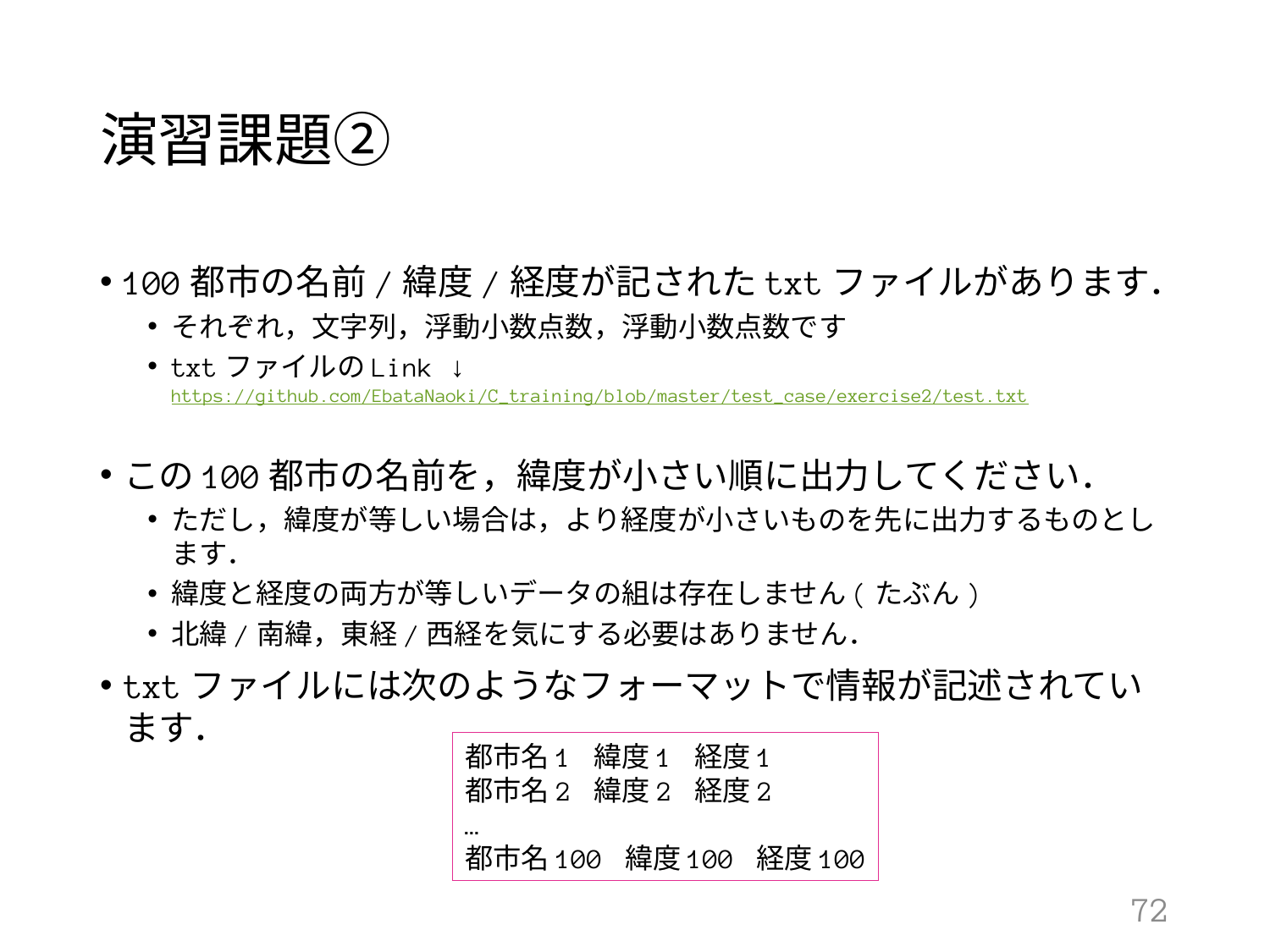

# 演習課題②
100都市の名前/緯度/経度が記されたtxtファイルがあります．
それぞれ，文字列，浮動小数点数，浮動小数点数です
txtファイルのLink ↓ https://github.com/EbataNaoki/C_training/blob/master/test_case/exercise2/test.txt
この100都市の名前を，緯度が小さい順に出力してください．
ただし，緯度が等しい場合は，より経度が小さいものを先に出力するものとします．
緯度と経度の両方が等しいデータの組は存在しません(たぶん)
北緯/南緯，東経/西経を気にする必要はありません．
txtファイルには次のようなフォーマットで情報が記述されています．

都市名1 緯度1 経度1
都市名2 緯度2 経度2
…
都市名100 緯度100 経度100
72